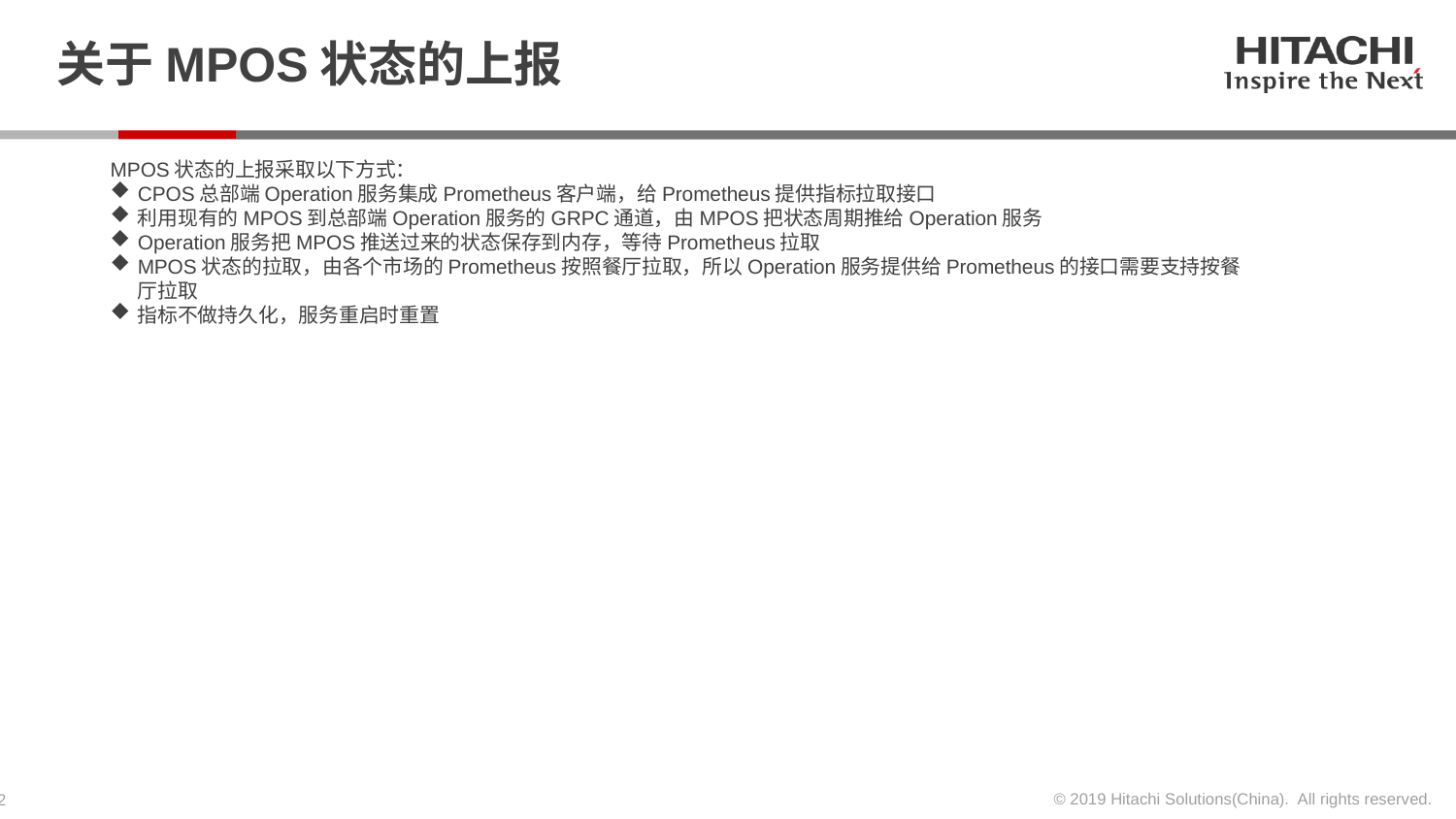

# 关于MPOS状态的上报
MPOS状态的上报采取以下方式：
CPOS总部端Operation服务集成Prometheus客户端，给Prometheus提供指标拉取接口
利用现有的MPOS到总部端Operation服务的GRPC通道，由MPOS把状态周期推给Operation服务
Operation服务把MPOS推送过来的状态保存到内存，等待Prometheus拉取
MPOS状态的拉取，由各个市场的Prometheus按照餐厅拉取，所以Operation服务提供给Prometheus的接口需要支持按餐厅拉取
指标不做持久化，服务重启时重置